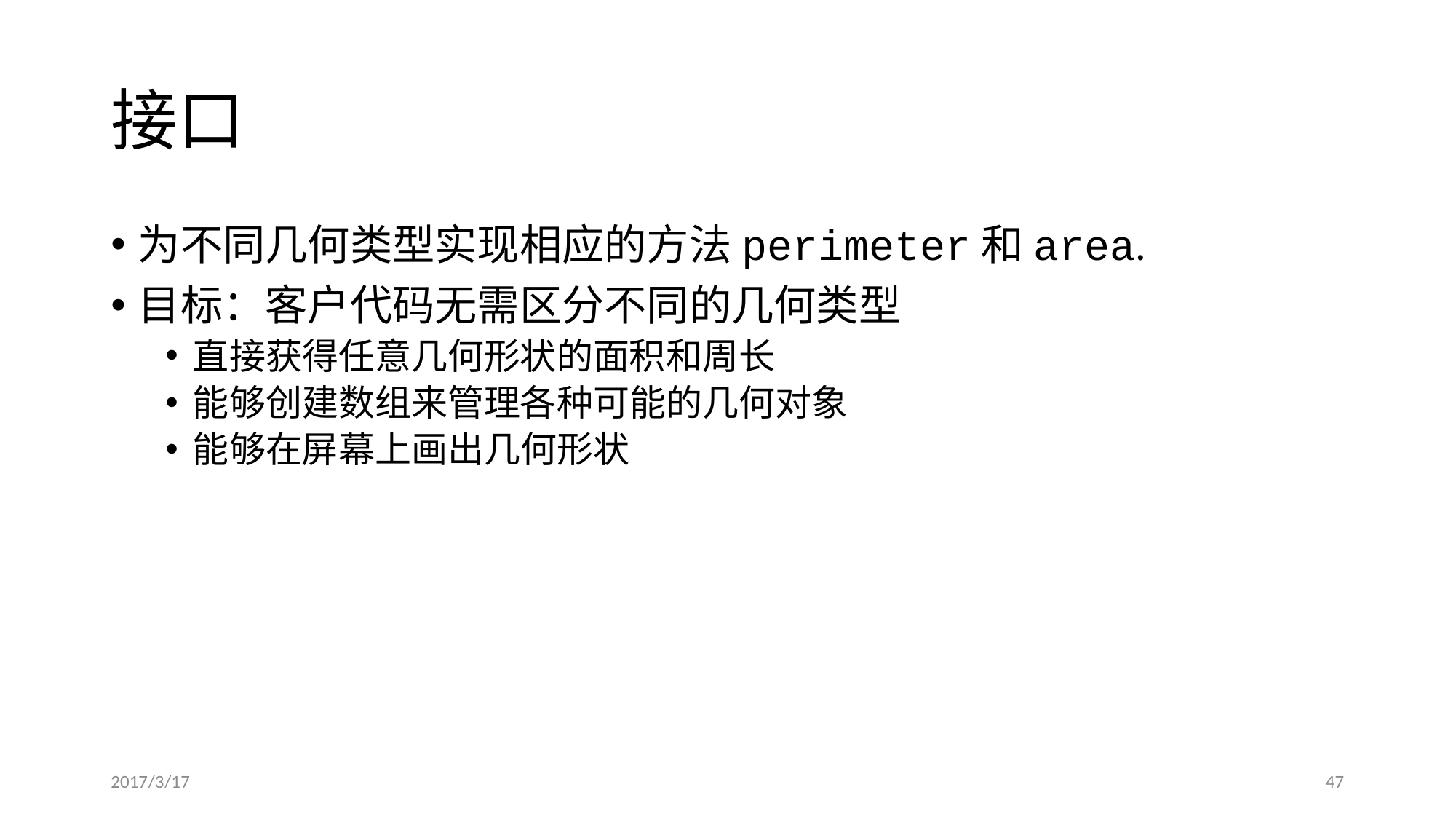

# 接口
为不同几何类型实现相应的方法perimeter和area.
目标：客户代码无需区分不同的几何类型
直接获得任意几何形状的面积和周长
能够创建数组来管理各种可能的几何对象
能够在屏幕上画出几何形状
2017/3/17
47